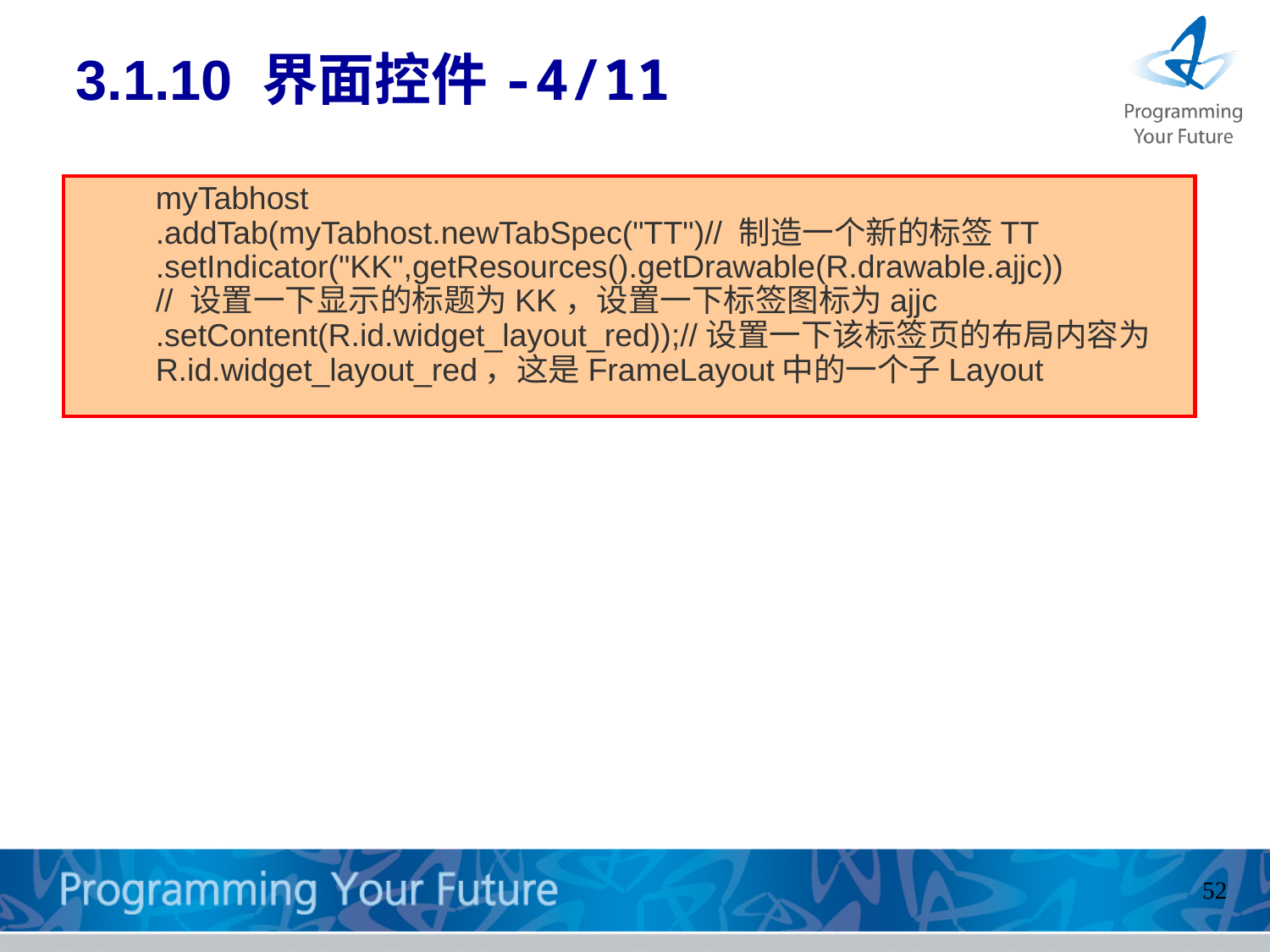

3.1.10 界面控件-4/11
	myTabhost
	.addTab(myTabhost.newTabSpec("TT")// 制造一个新的标签TT
	.setIndicator("KK",getResources().getDrawable(R.drawable.ajjc))
	// 设置一下显示的标题为KK，设置一下标签图标为ajjc
	.setContent(R.id.widget_layout_red));//设置一下该标签页的布局内容为R.id.widget_layout_red，这是FrameLayout中的一个子Layout